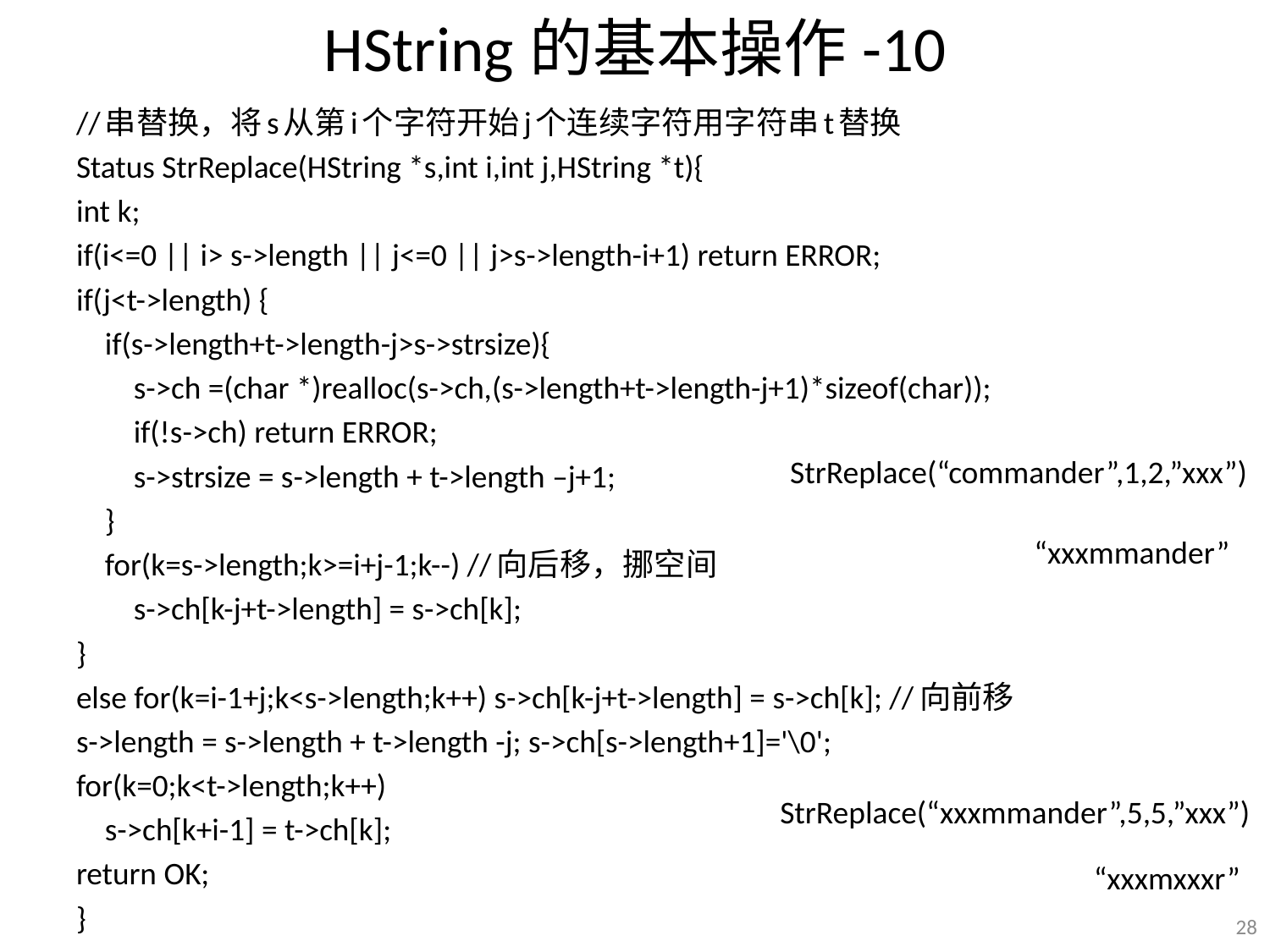

# HString的基本操作-10
//串替换，将s从第i个字符开始j个连续字符用字符串t替换
Status StrReplace(HString *s,int i,int j,HString *t){
int k;
if(i<=0 || i> s->length || j<=0 || j>s->length-i+1) return ERROR;
if(j<t->length) {
    if(s->length+t->length-j>s->strsize){
        s->ch =(char *)realloc(s->ch,(s->length+t->length-j+1)*sizeof(char));
        if(!s->ch) return ERROR;
        s->strsize = s->length + t->length –j+1;
    }
    for(k=s->length;k>=i+j-1;k--) //向后移，挪空间
        s->ch[k-j+t->length] = s->ch[k];
}
else for(k=i-1+j;k<s->length;k++) s->ch[k-j+t->length] = s->ch[k]; //向前移
s->length = s->length + t->length -j; s->ch[s->length+1]='\0';
for(k=0;k<t->length;k++)
    s->ch[k+i-1] = t->ch[k];
return OK;
}
StrReplace(“commander”,1,2,”xxx”)
“xxxmmander”
StrReplace(“xxxmmander”,5,5,”xxx”)
“xxxmxxxr”
28